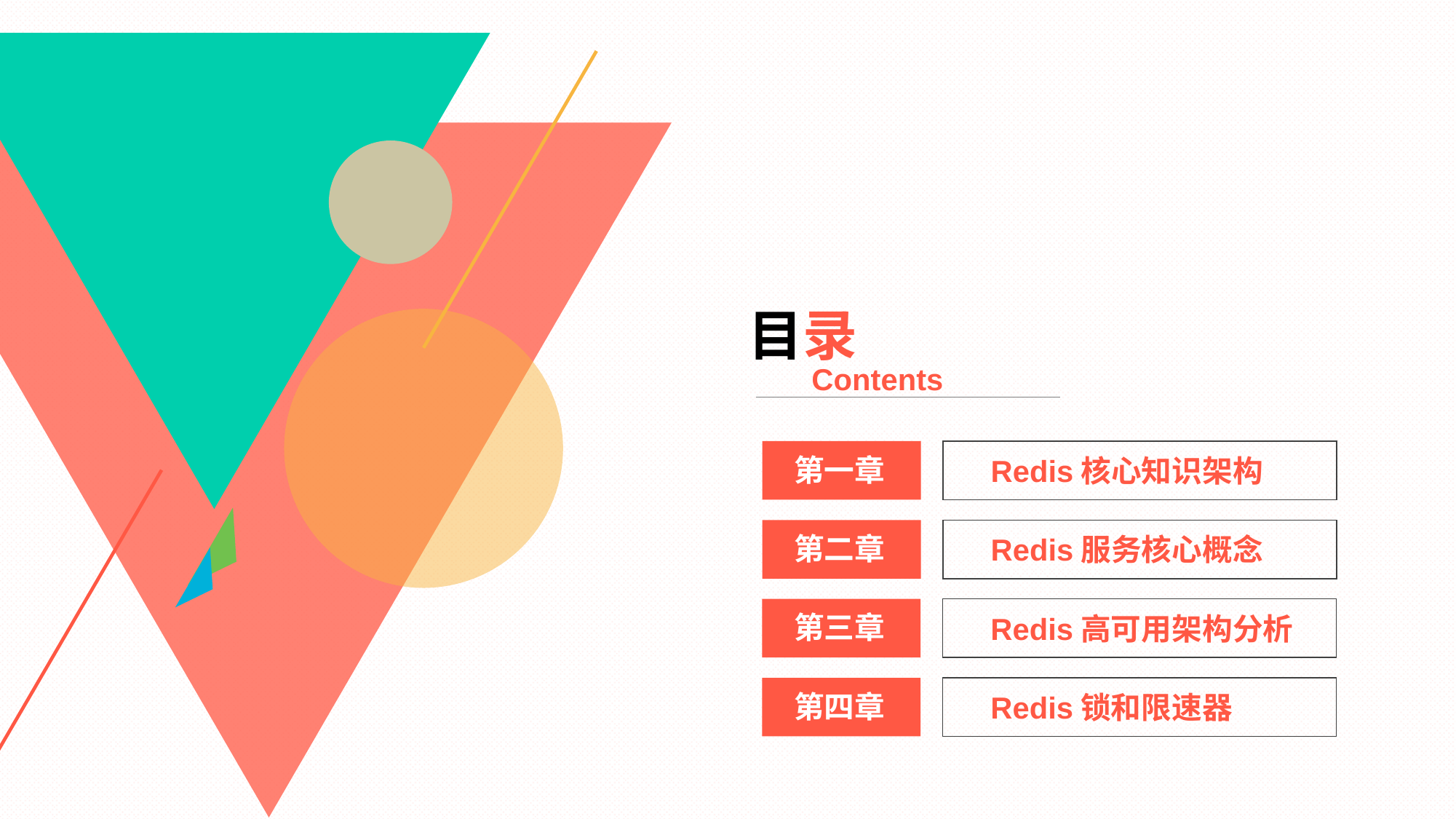

目录
Contents

第一章

Redis核心知识架构

第二章

Redis服务核心概念

第三章

Redis高可用架构分析

第四章

Redis锁和限速器